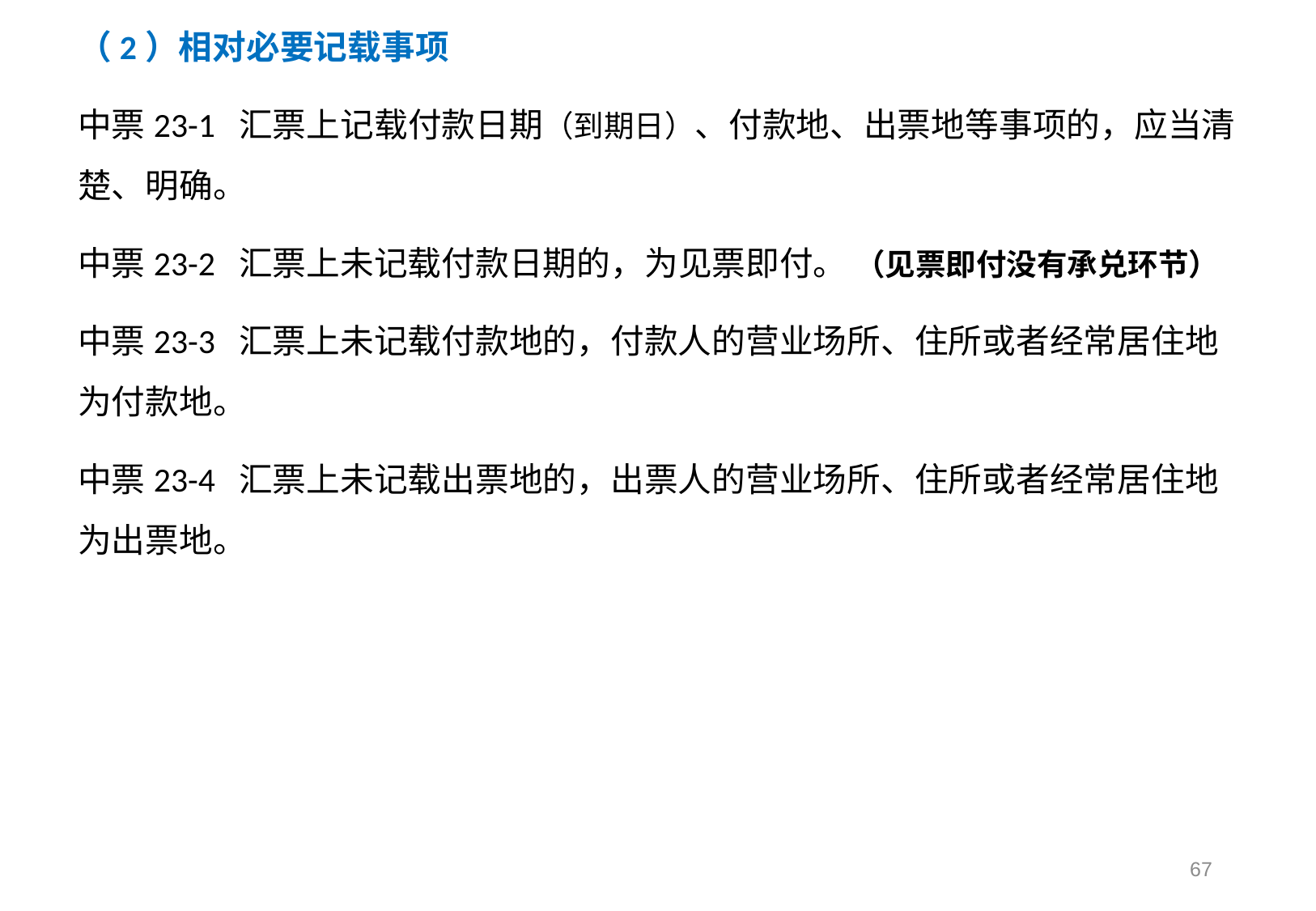

（2）相对必要记载事项
中票23-1  汇票上记载付款日期（到期日）、付款地、出票地等事项的，应当清楚、明确。
中票23-2  汇票上未记载付款日期的，为见票即付。 （见票即付没有承兑环节）
中票23-3  汇票上未记载付款地的，付款人的营业场所、住所或者经常居住地为付款地。
中票23-4  汇票上未记载出票地的，出票人的营业场所、住所或者经常居住地为出票地。
67